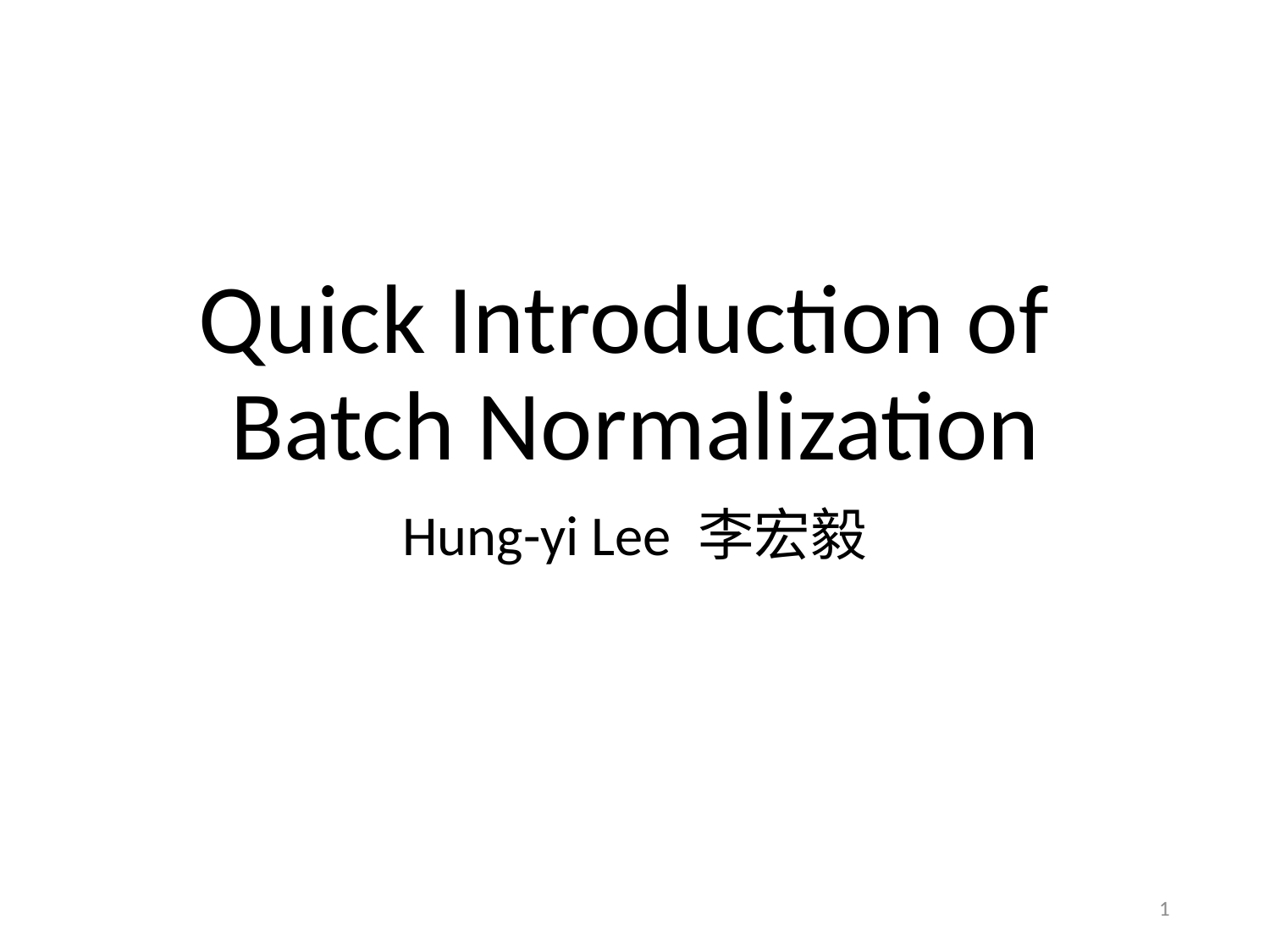

# Quick Introduction of Batch Normalization
Hung-yi Lee 李宏毅
1